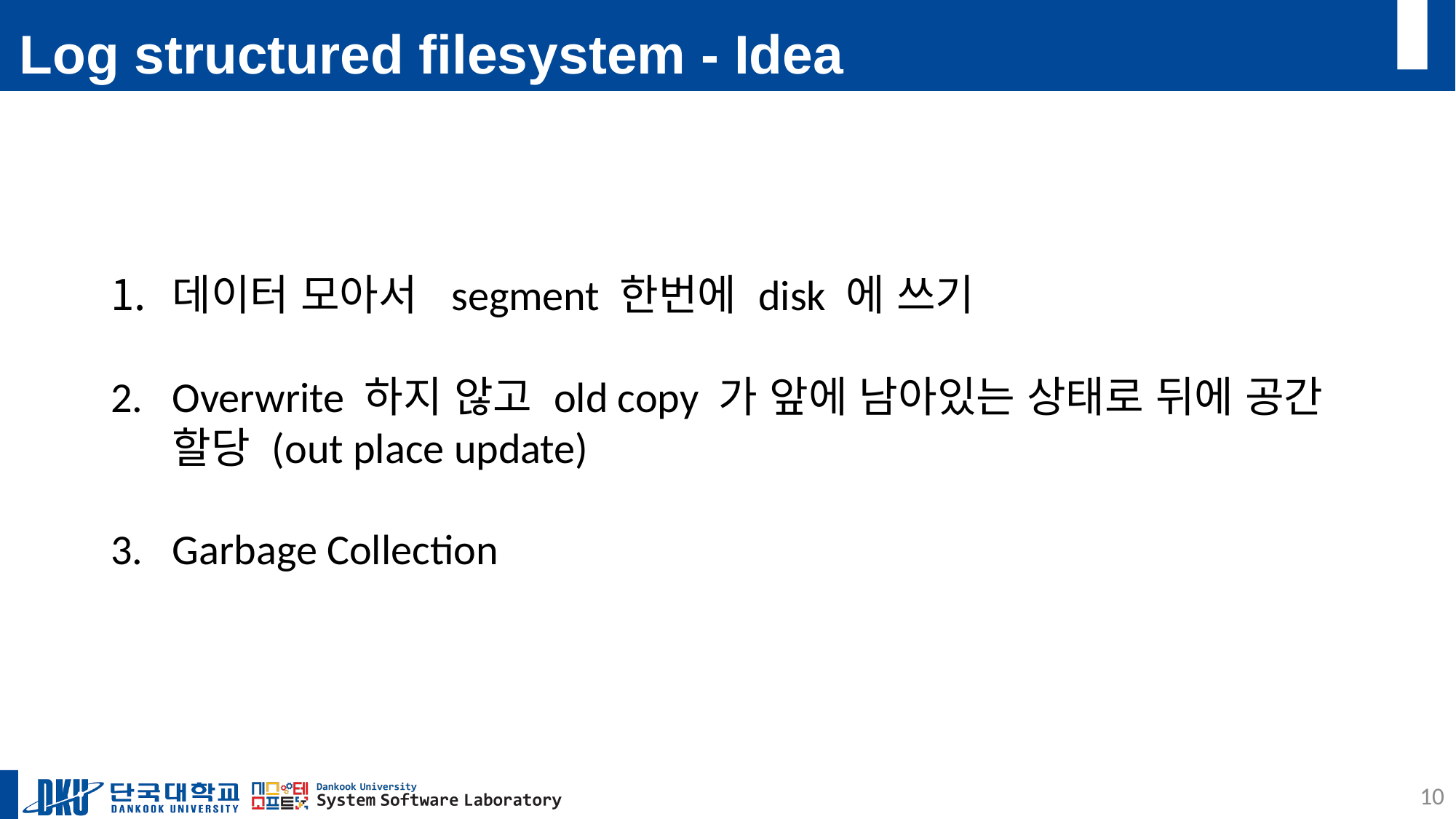

# Log structured filesystem - Idea
데이터 모아서  segment 한번에 disk 에 쓰기

Overwrite 하지 않고 old copy 가 앞에 남아있는 상태로 뒤에 공간 할당 (out place update)

Garbage Collection
10